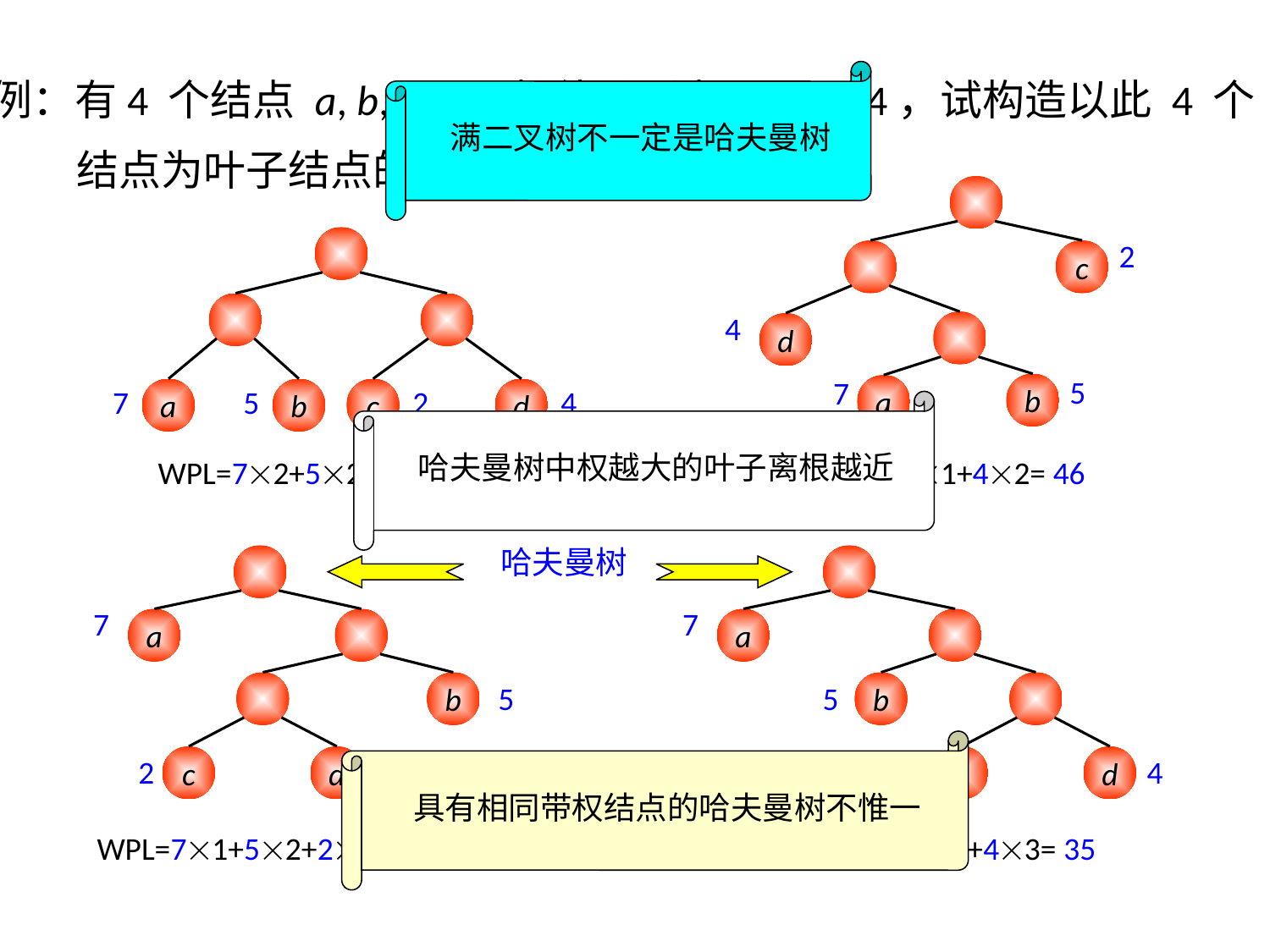

例：有4 个结点 a, b, c, d，权值分别为 7, 5, 2, 4，试构造以此 4 个
        结点为叶子结点的二叉树。
   满二叉树不一定是哈夫曼树

2

c
4

d
5
7
b
a

7
5
2
4
a
b
c
d
   哈夫曼树中权越大的叶子离根越近

WPL=7×2+5×2+2×2+4×2= 36
WPL=7×3+5×3+2×1+4×2= 46
哈夫曼树

7
a

b
5
2
c
d
4

7
a

5
b

2
c
d
4

    具有相同带权结点的哈夫曼树不惟一

WPL=7×1+5×2+2×3+4×3= 35
WPL=7×1+5×2+2×3+4×3= 35